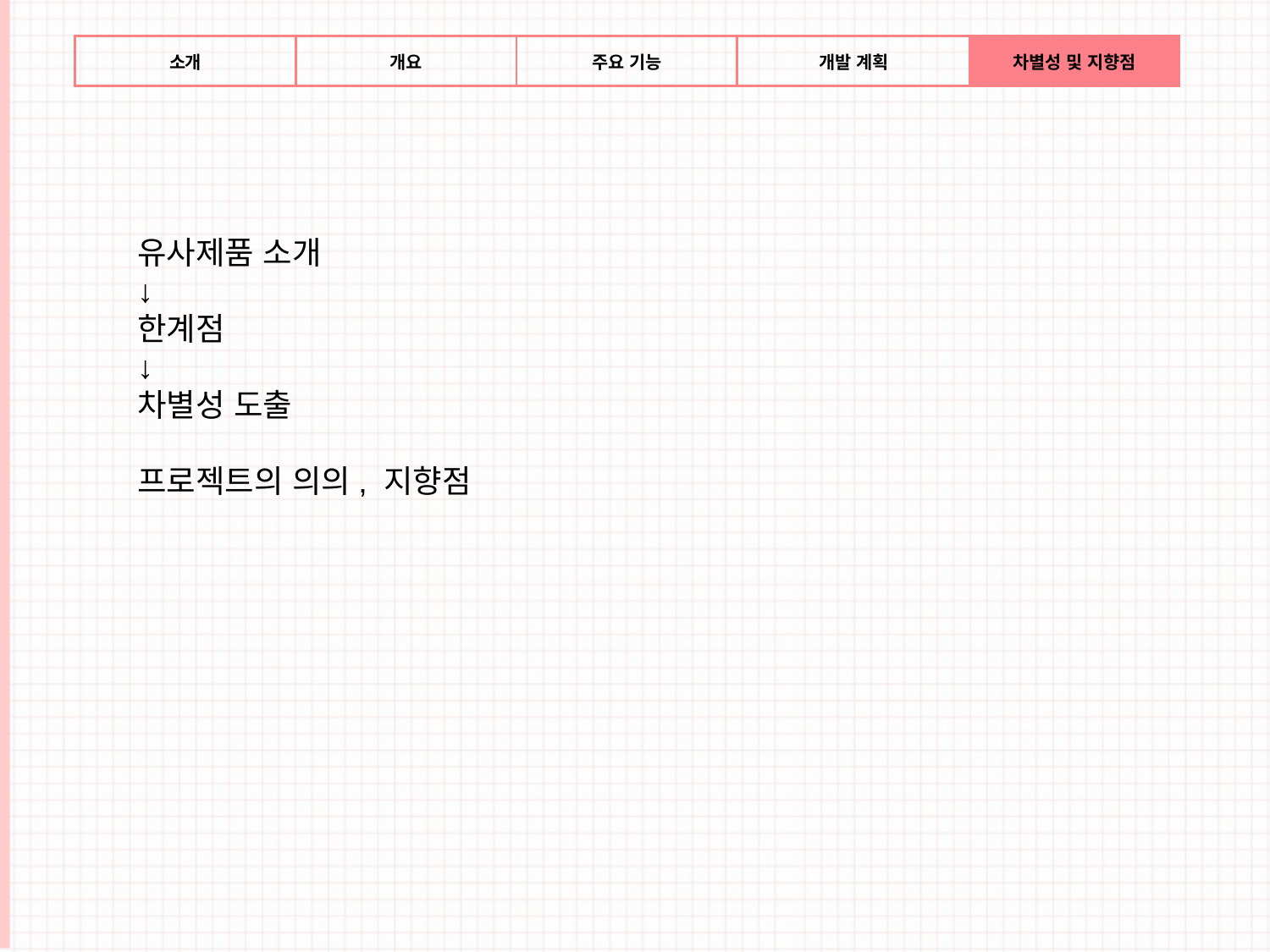

| 소개 | 개요 | 주요 기능 | 개발 계획 | 차별성 및 지향점 |  |
| --- | --- | --- | --- | --- | --- |
유사제품 소개
↓
한계점
↓
차별성 도출

프로젝트의 의의, 지향점